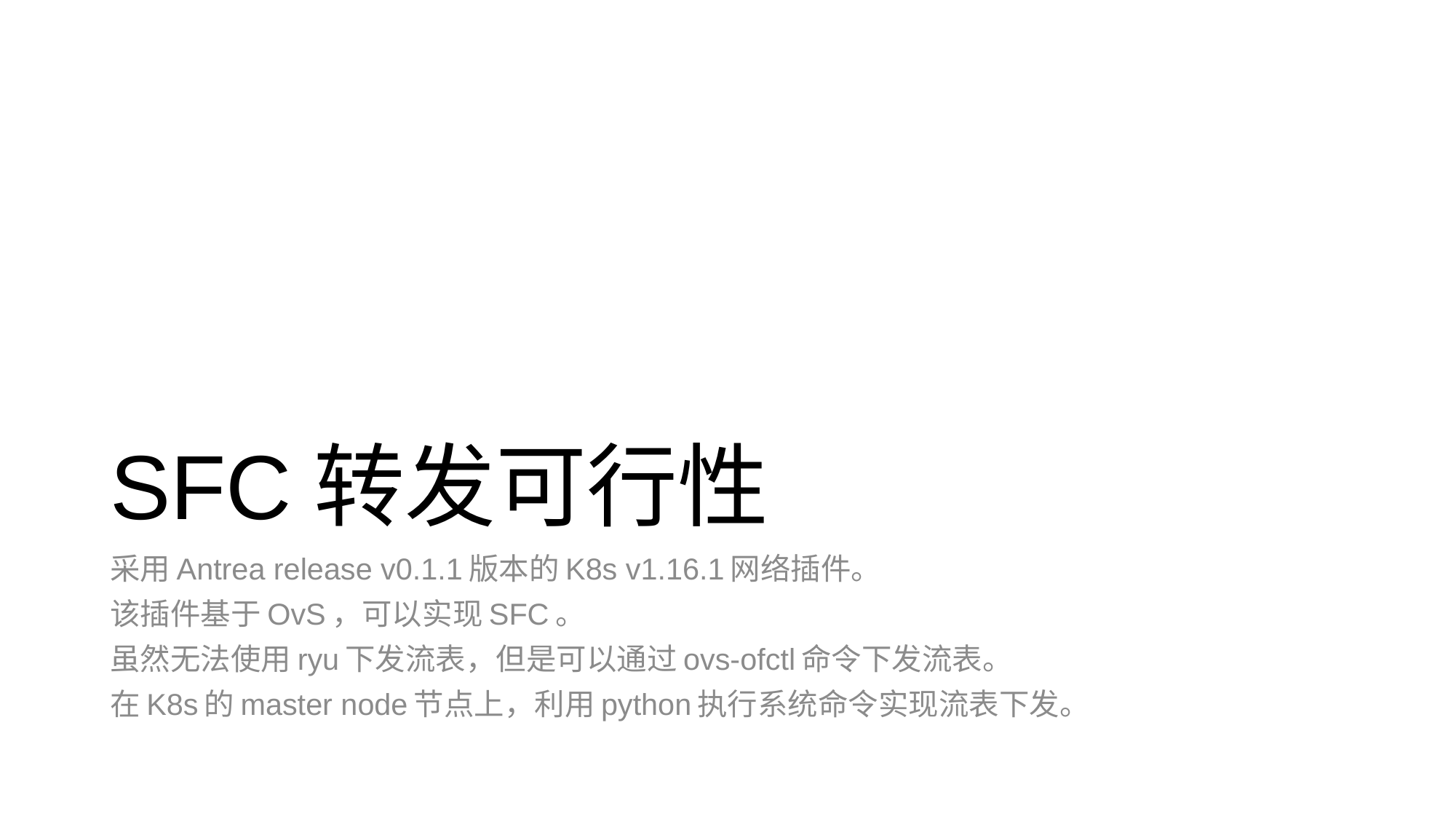

# SFC转发可行性
采用Antrea release v0.1.1版本的K8s v1.16.1网络插件。
该插件基于OvS，可以实现SFC。
虽然无法使用ryu下发流表，但是可以通过ovs-ofctl命令下发流表。
在K8s的master node节点上，利用python执行系统命令实现流表下发。